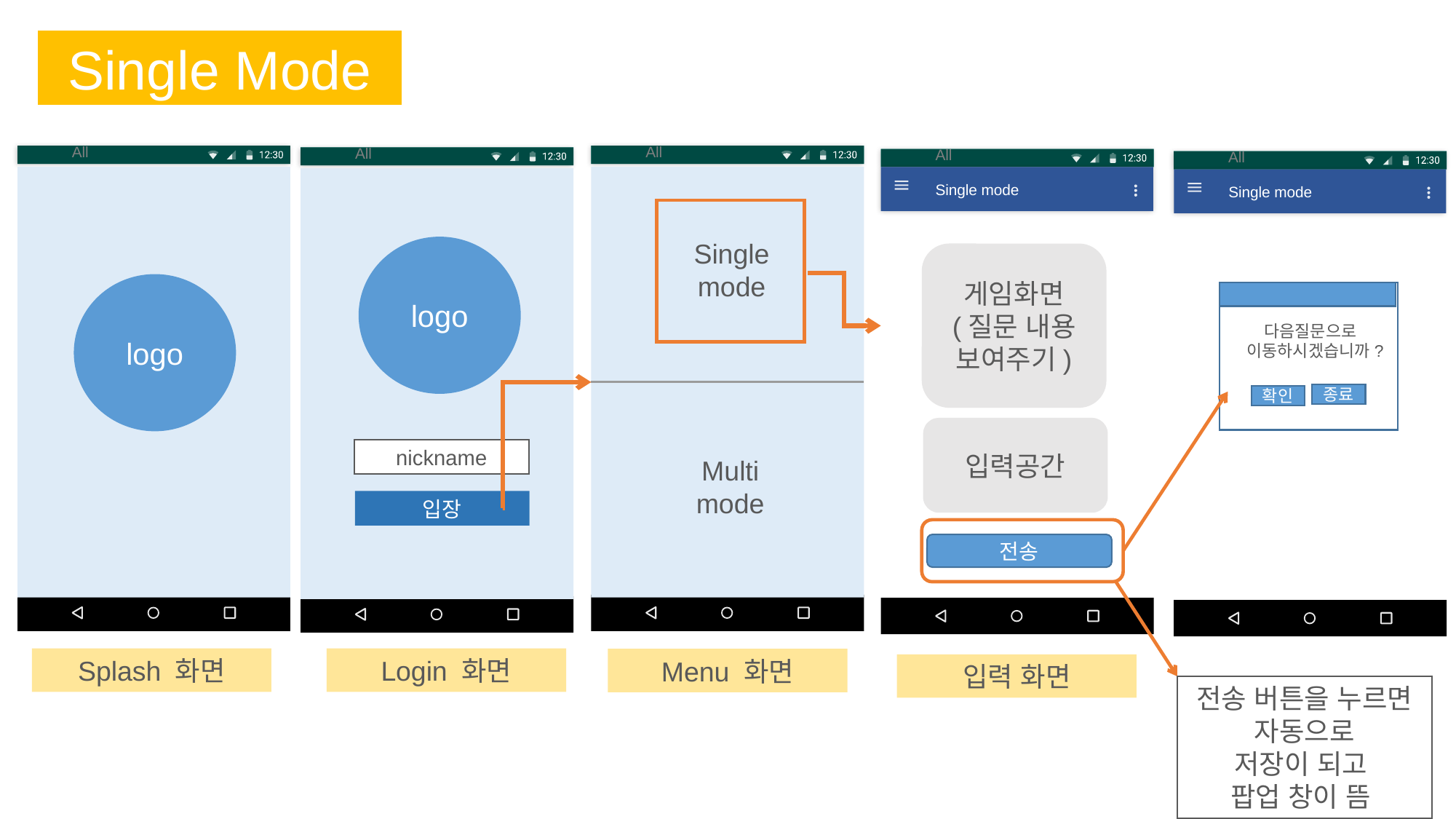

Single Mode
All

logo
All

All

All

Single mode

All

Single mode

Single mode
logo
nickname
입장
게임화면
(질문 내용
보여주기)

다음질문으로 이동하시겠습니까?
종료
확인
입력공간
Multi
mode

전송
Splash 화면
Login 화면
Menu 화면
입력 화면
전송 버튼을 누르면 자동으로
저장이 되고
팝업 창이 뜸